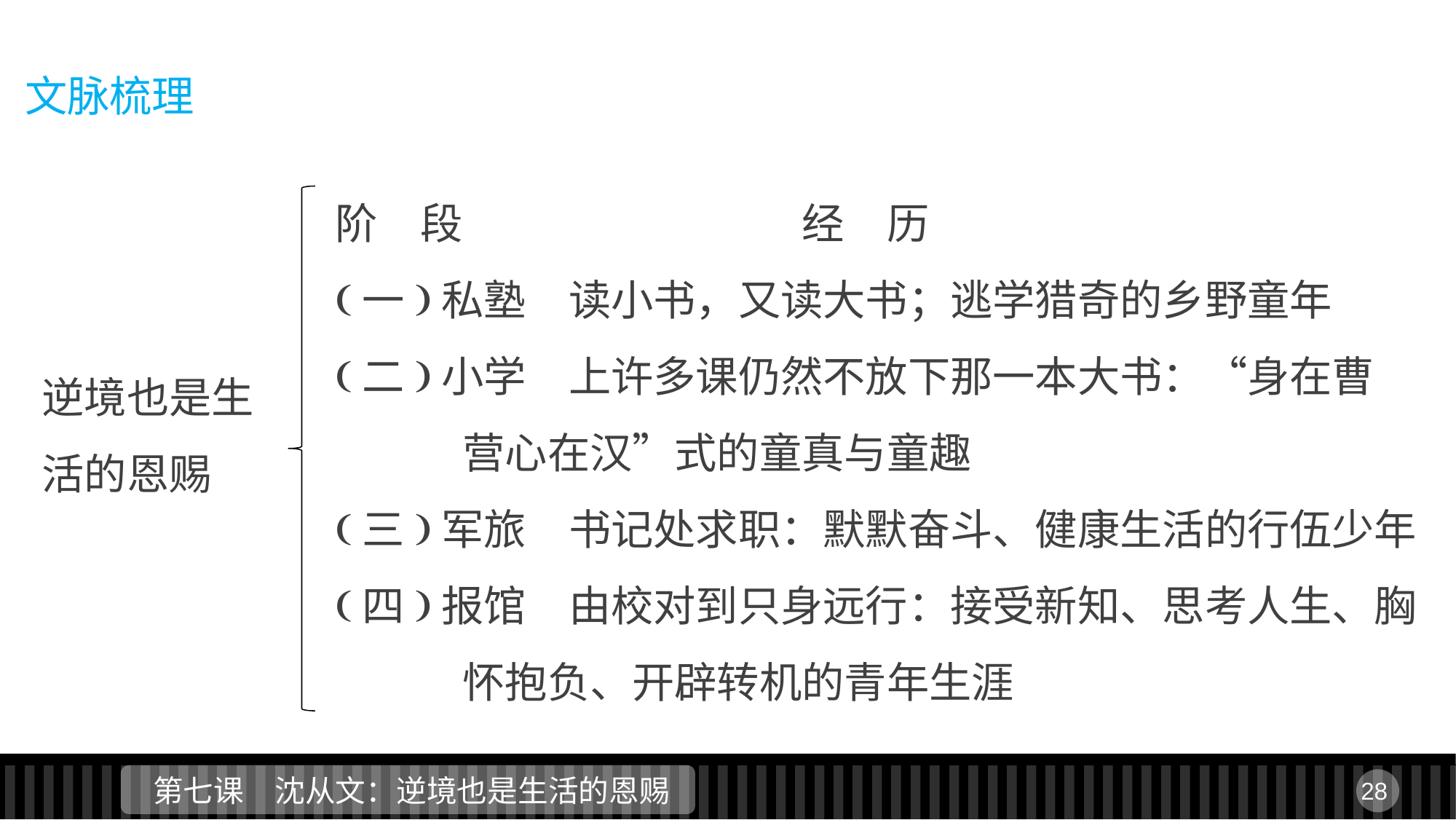

文脉梳理
阶　段　　　　　　　　经　历
(一)私塾　读小书，又读大书；逃学猎奇的乡野童年
(二)小学　上许多课仍然不放下那一本大书：“身在曹
　　　营心在汉”式的童真与童趣
(三)军旅　书记处求职：默默奋斗、健康生活的行伍少年
(四)报馆　由校对到只身远行：接受新知、思考人生、胸
　　　怀抱负、开辟转机的青年生涯

逆境也是生
活的恩赐